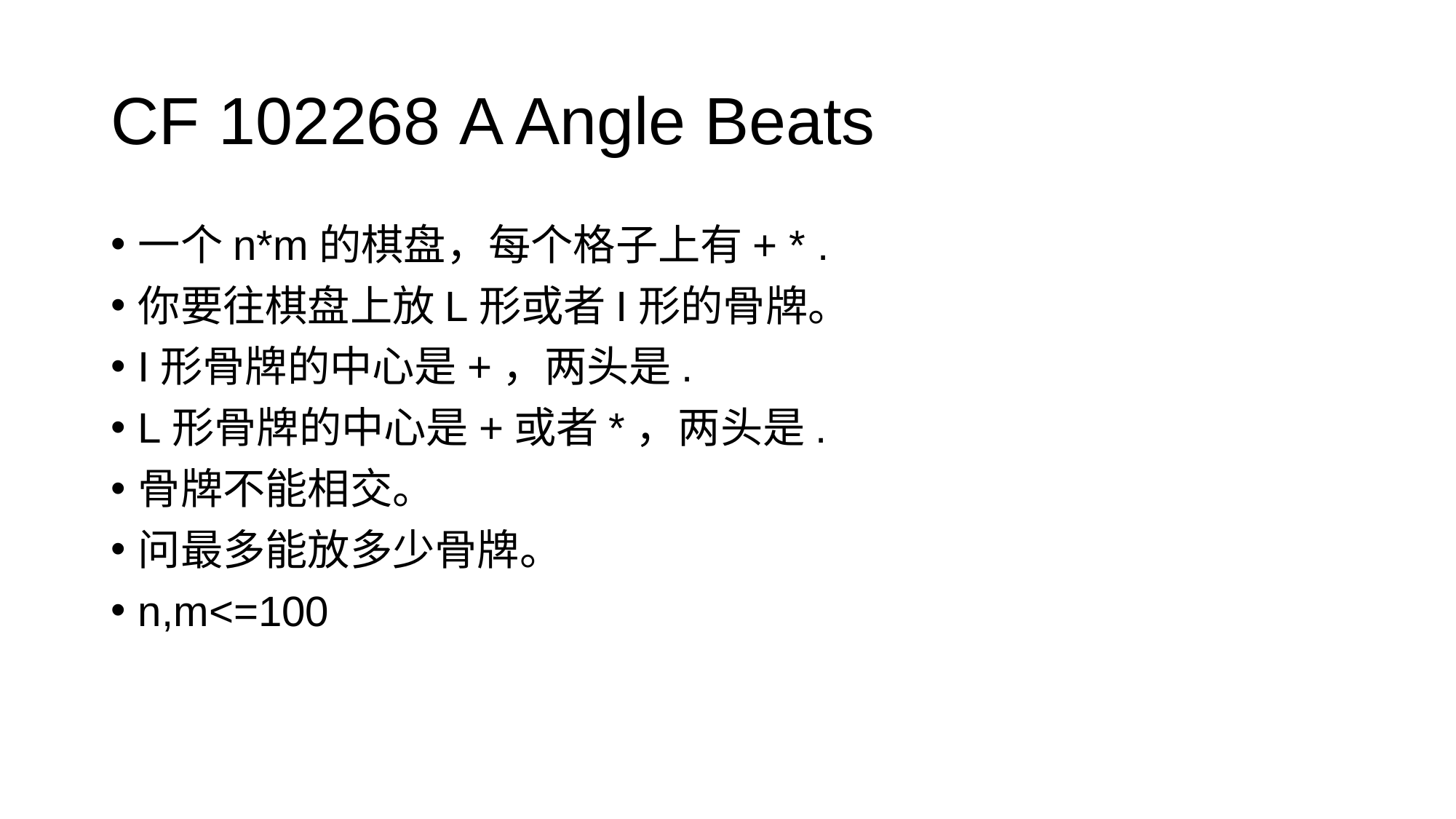

# CF 102268 A Angle Beats
一个n*m的棋盘，每个格子上有+ * .
你要往棋盘上放L形或者I形的骨牌。
I形骨牌的中心是+，两头是.
L形骨牌的中心是+或者*，两头是.
骨牌不能相交。
问最多能放多少骨牌。
n,m<=100